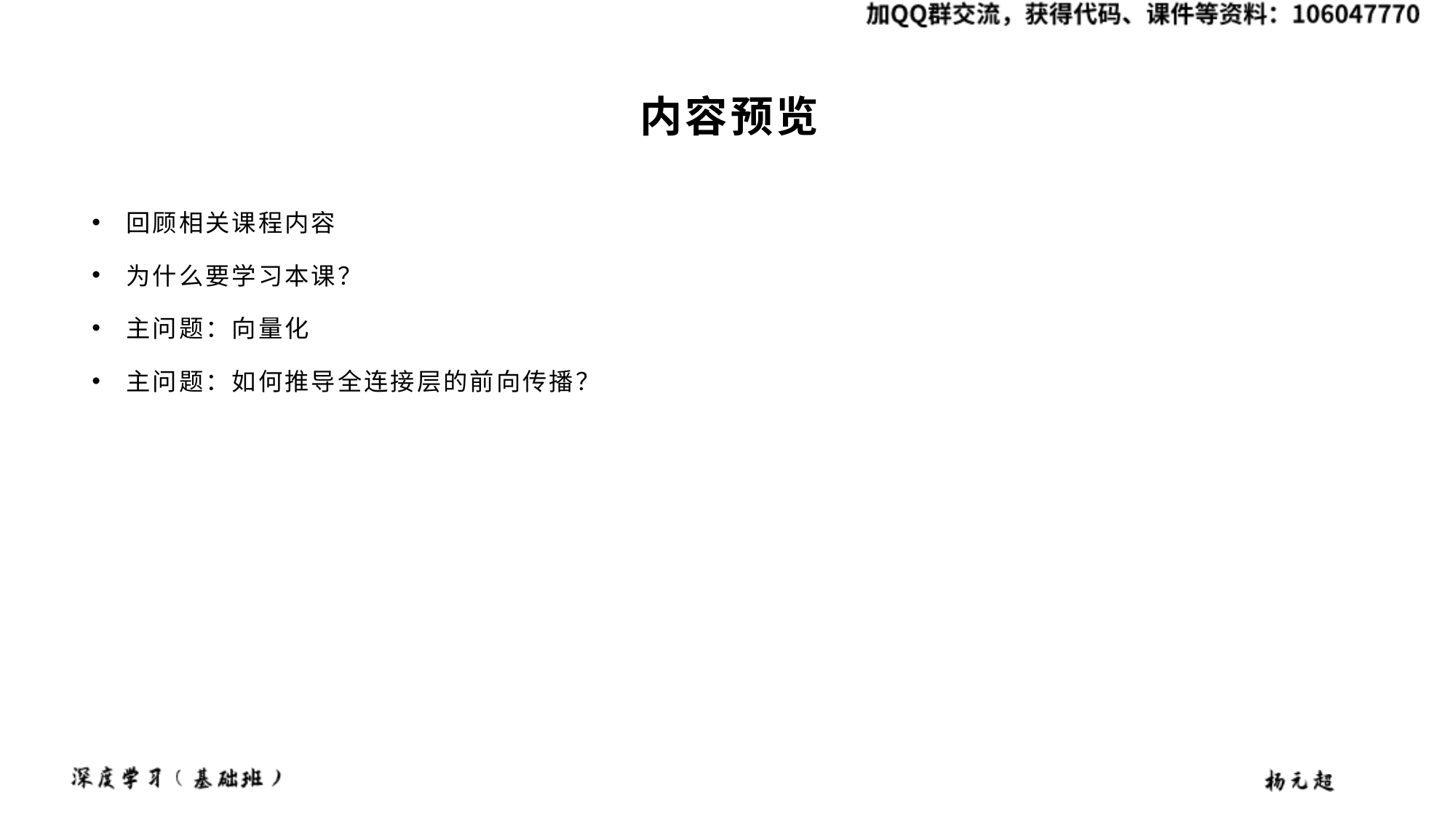

# 内容预览
回顾相关课程内容
为什么要学习本课？
主问题：向量化
主问题：如何推导全连接层的前向传播？